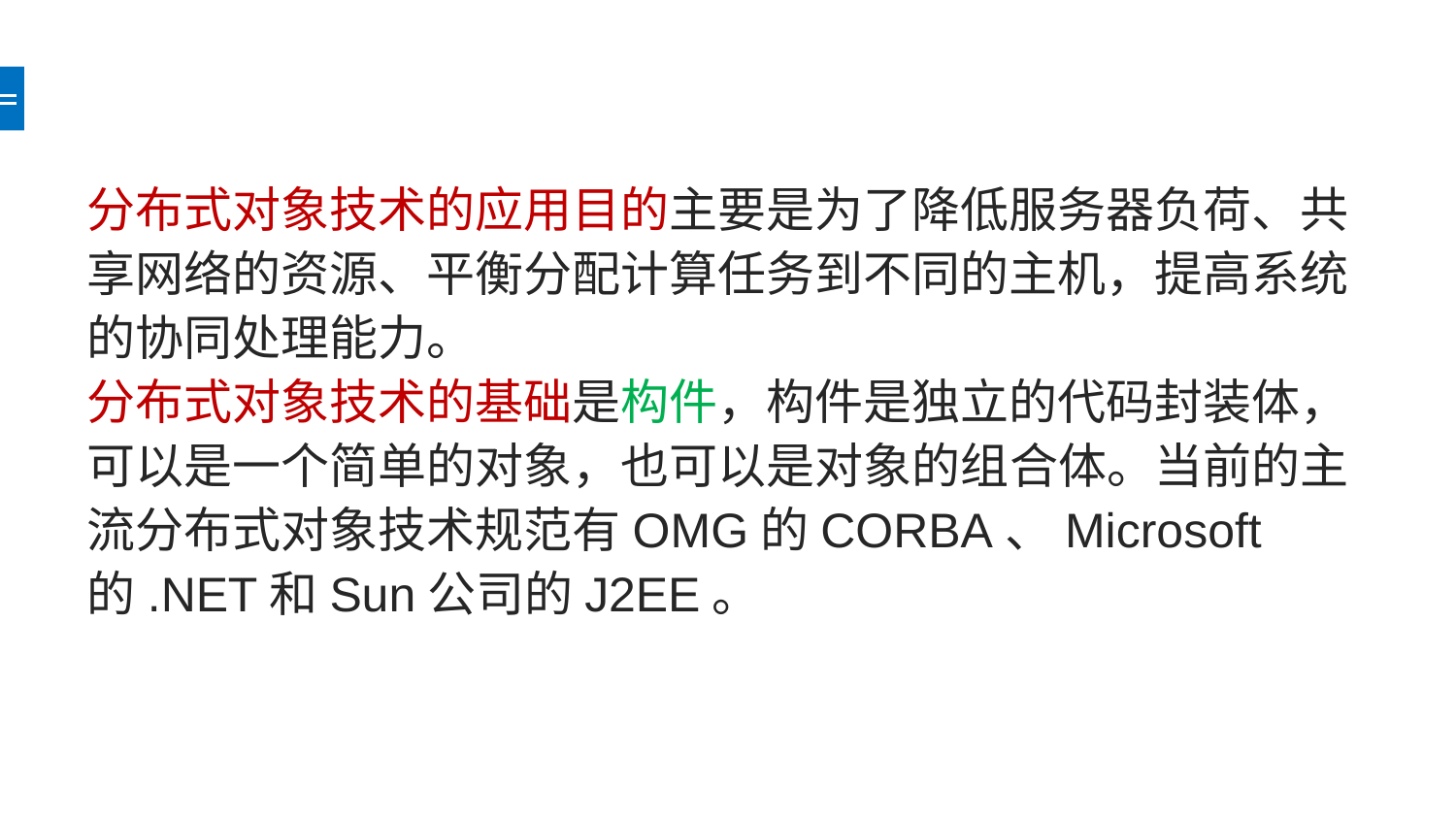

#
分布式对象技术的应用目的主要是为了降低服务器负荷、共享网络的资源、平衡分配计算任务到不同的主机，提高系统的协同处理能力。
分布式对象技术的基础是构件，构件是独立的代码封装体，可以是一个简单的对象，也可以是对象的组合体。当前的主流分布式对象技术规范有OMG的CORBA、Microsoft的.NET和Sun公司的J2EE。